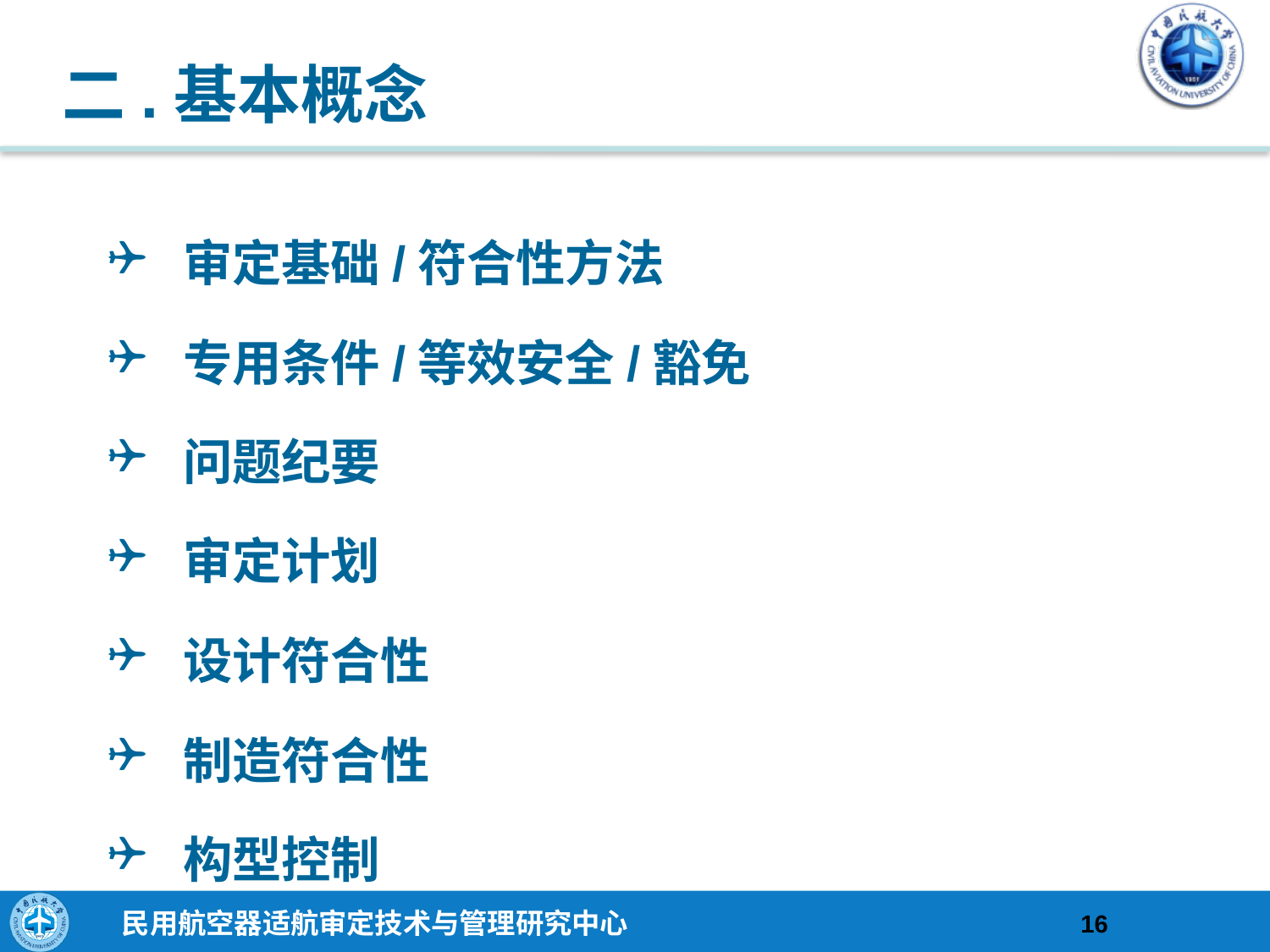

# 二.基本概念
审定基础/符合性方法
专用条件/等效安全/豁免
问题纪要
审定计划
设计符合性
制造符合性
构型控制